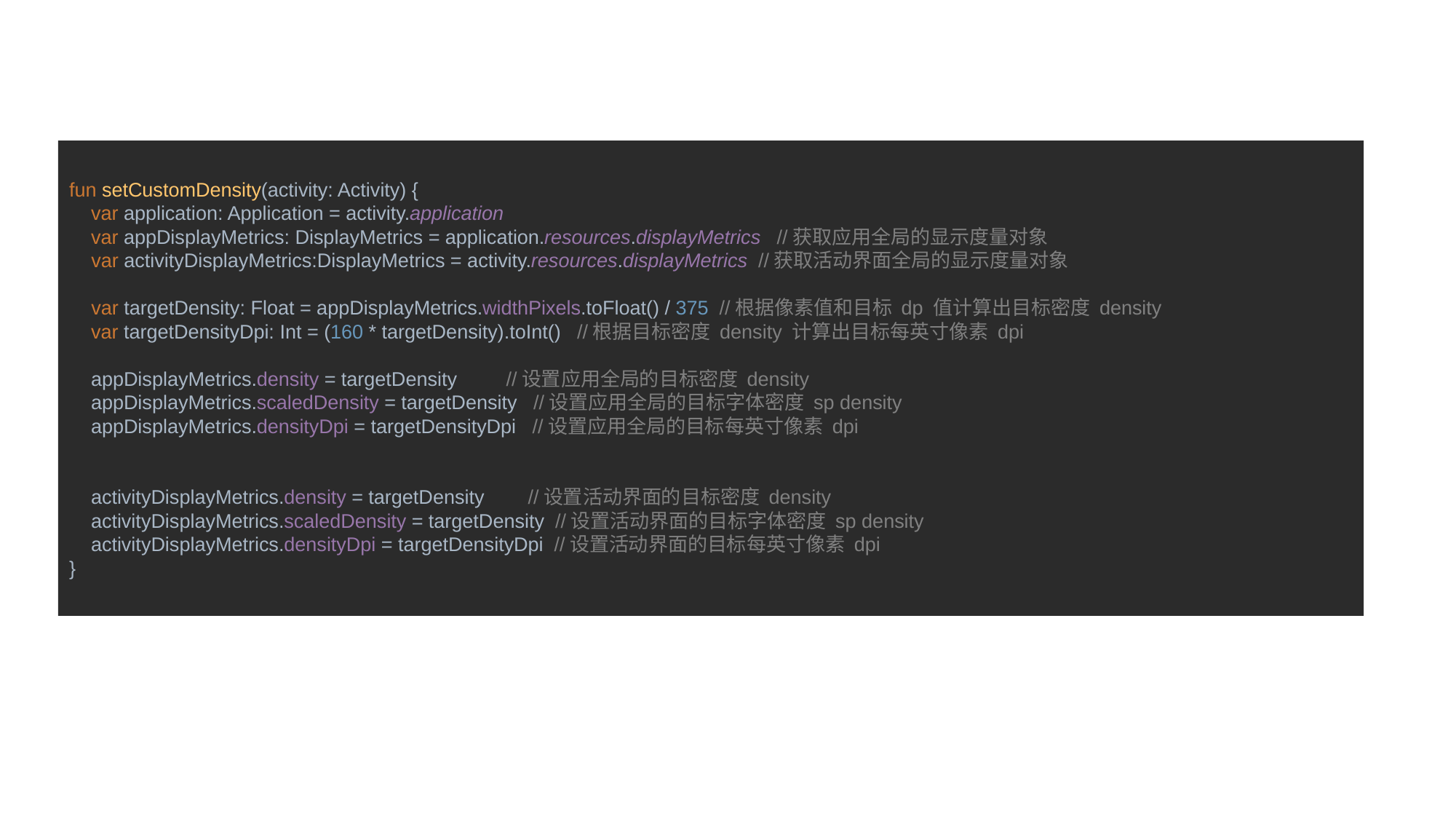

fun setCustomDensity(activity: Activity) {
    var application: Application = activity.application
    var appDisplayMetrics: DisplayMetrics = application.resources.displayMetrics   //获取应用全局的显示度量对象
    var activityDisplayMetrics:DisplayMetrics = activity.resources.displayMetrics  //获取活动界面全局的显示度量对象
    var targetDensity: Float = appDisplayMetrics.widthPixels.toFloat() / 375  //根据像素值和目标 dp 值计算出目标密度 density
    var targetDensityDpi: Int = (160 * targetDensity).toInt()   //根据目标密度 density 计算出目标每英寸像素 dpi
    appDisplayMetrics.density = targetDensity         //设置应用全局的目标密度 density
    appDisplayMetrics.scaledDensity = targetDensity   //设置应用全局的目标字体密度 sp density
    appDisplayMetrics.densityDpi = targetDensityDpi   //设置应用全局的目标每英寸像素 dpi
    activityDisplayMetrics.density = targetDensity        //设置活动界面的目标密度 density
    activityDisplayMetrics.scaledDensity = targetDensity  //设置活动界面的目标字体密度 sp density
    activityDisplayMetrics.densityDpi = targetDensityDpi  //设置活动界面的目标每英寸像素 dpi
}